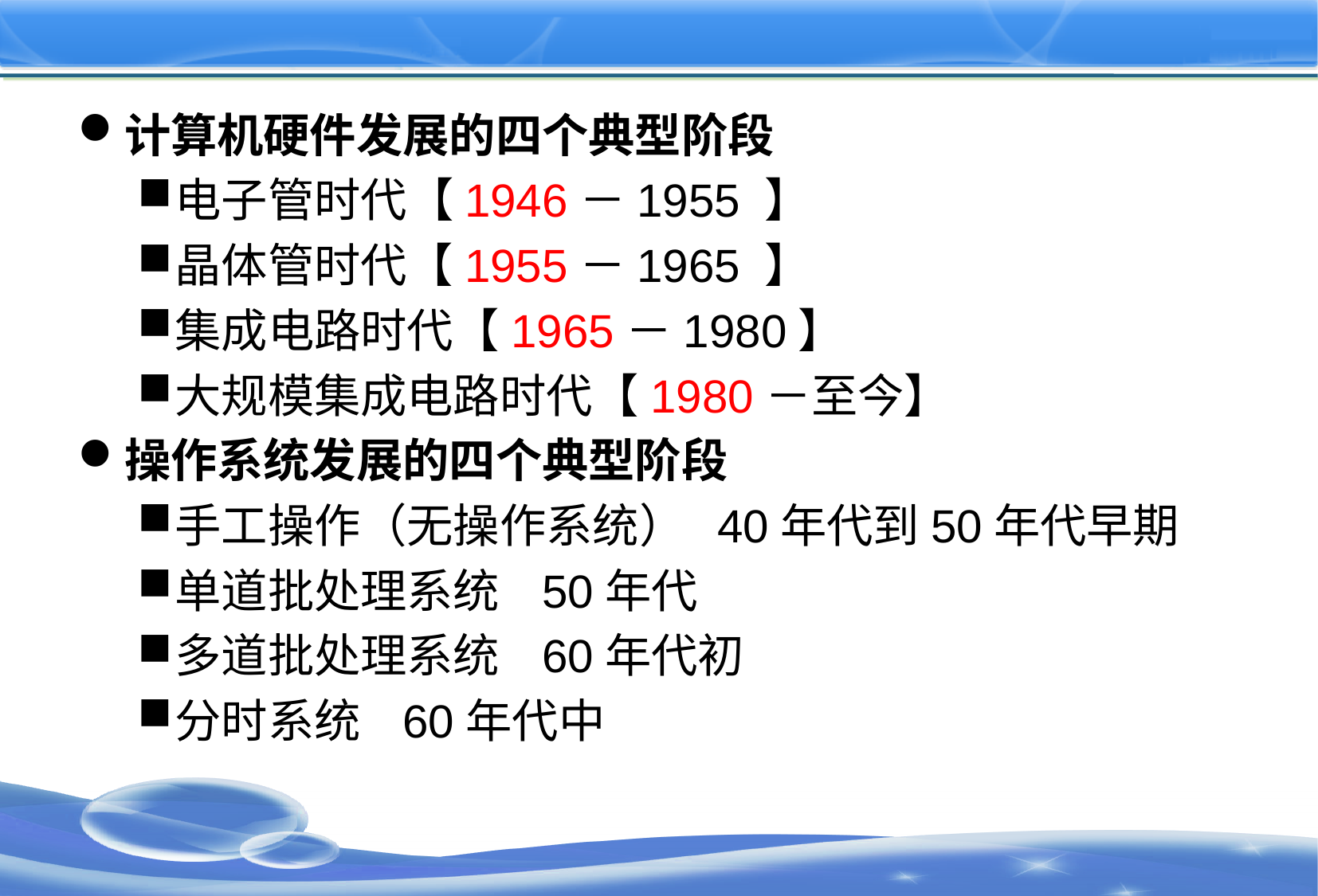

#
计算机硬件发展的四个典型阶段
电子管时代【1946－1955 】
晶体管时代【1955－1965 】
集成电路时代【1965－1980】
大规模集成电路时代【1980－至今】
操作系统发展的四个典型阶段
手工操作（无操作系统）  40年代到50年代早期
单道批处理系统   50年代
多道批处理系统   60年代初
分时系统   60年代中